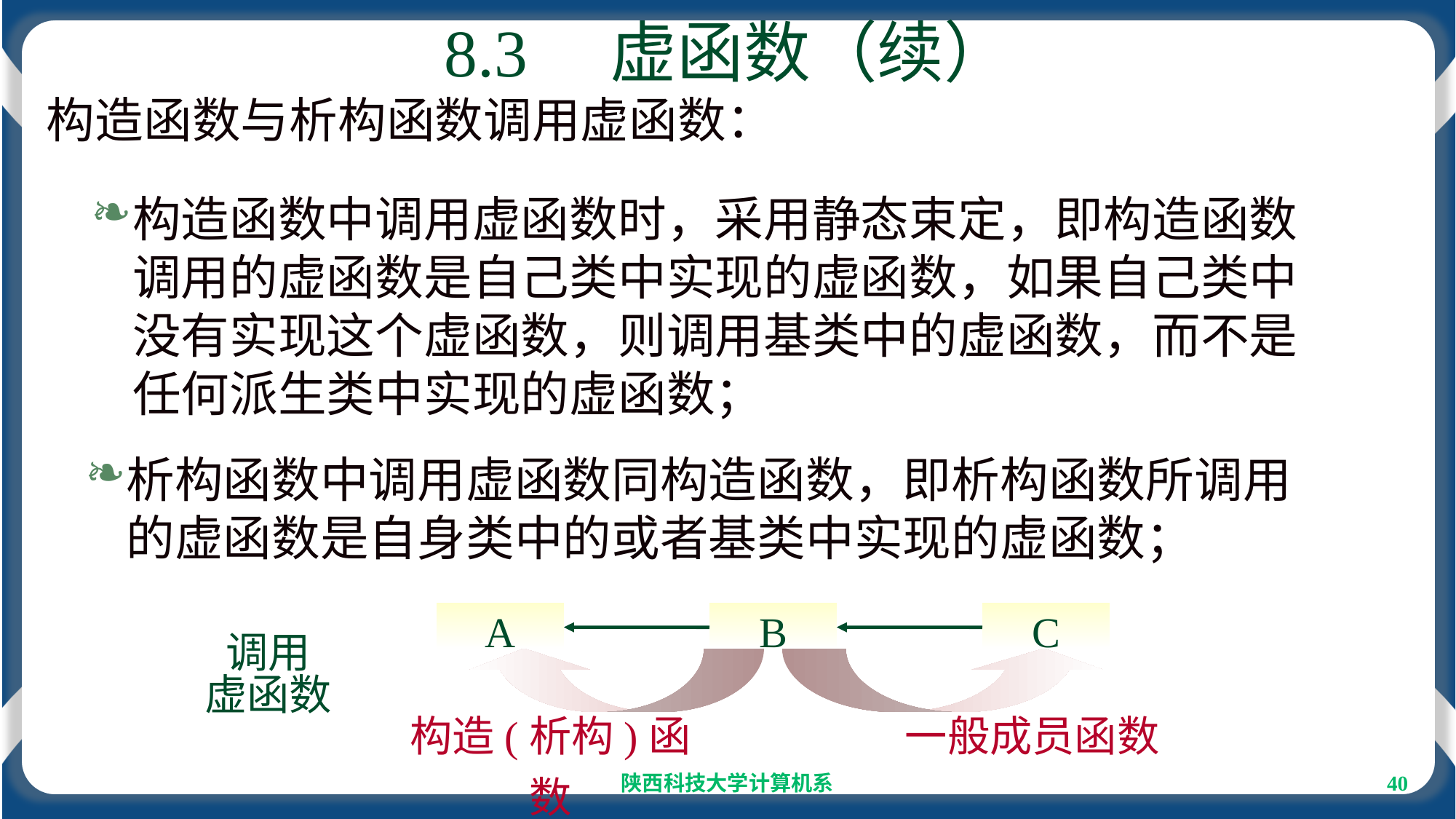

# 8.3　虚函数（续）
构造函数与析构函数调用虚函数：
构造函数中调用虚函数时，采用静态束定，即构造函数调用的虚函数是自己类中实现的虚函数，如果自己类中没有实现这个虚函数，则调用基类中的虚函数，而不是任何派生类中实现的虚函数；
析构函数中调用虚函数同构造函数，即析构函数所调用的虚函数是自身类中的或者基类中实现的虚函数；
A
B
C

调用
虚函数

构造(析构)函数
一般成员函数
陕西科技大学计算机系
40